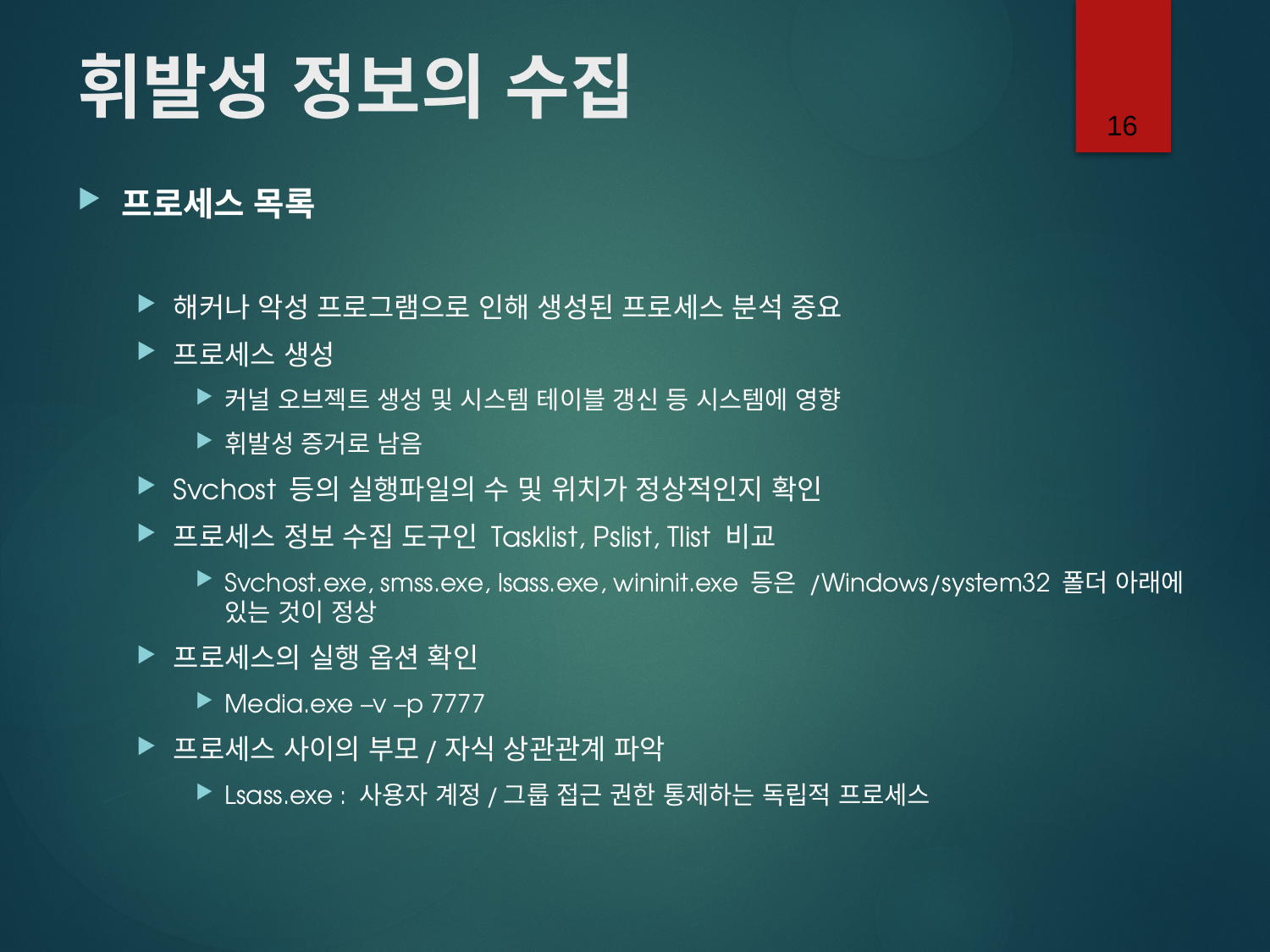

# 휘발성 정보의 수집
16
프로세스 목록

해커나 악성 프로그램으로 인해 생성된 프로세스 분석 중요
프로세스 생성
커널 오브젝트 생성 및 시스템 테이블 갱신 등 시스템에 영향
휘발성 증거로 남음
Svchost 등의 실행파일의 수 및 위치가 정상적인지 확인
프로세스 정보 수집 도구인 Tasklist, Pslist, Tlist 비교
Svchost.exe, smss.exe, lsass.exe, wininit.exe 등은 /Windows/system32 폴더 아래에 있는 것이 정상
프로세스의 실행 옵션 확인
Media.exe –v –p 7777
프로세스 사이의 부모/자식 상관관계 파악
Lsass.exe : 사용자 계정/그룹 접근 권한 통제하는 독립적 프로세스